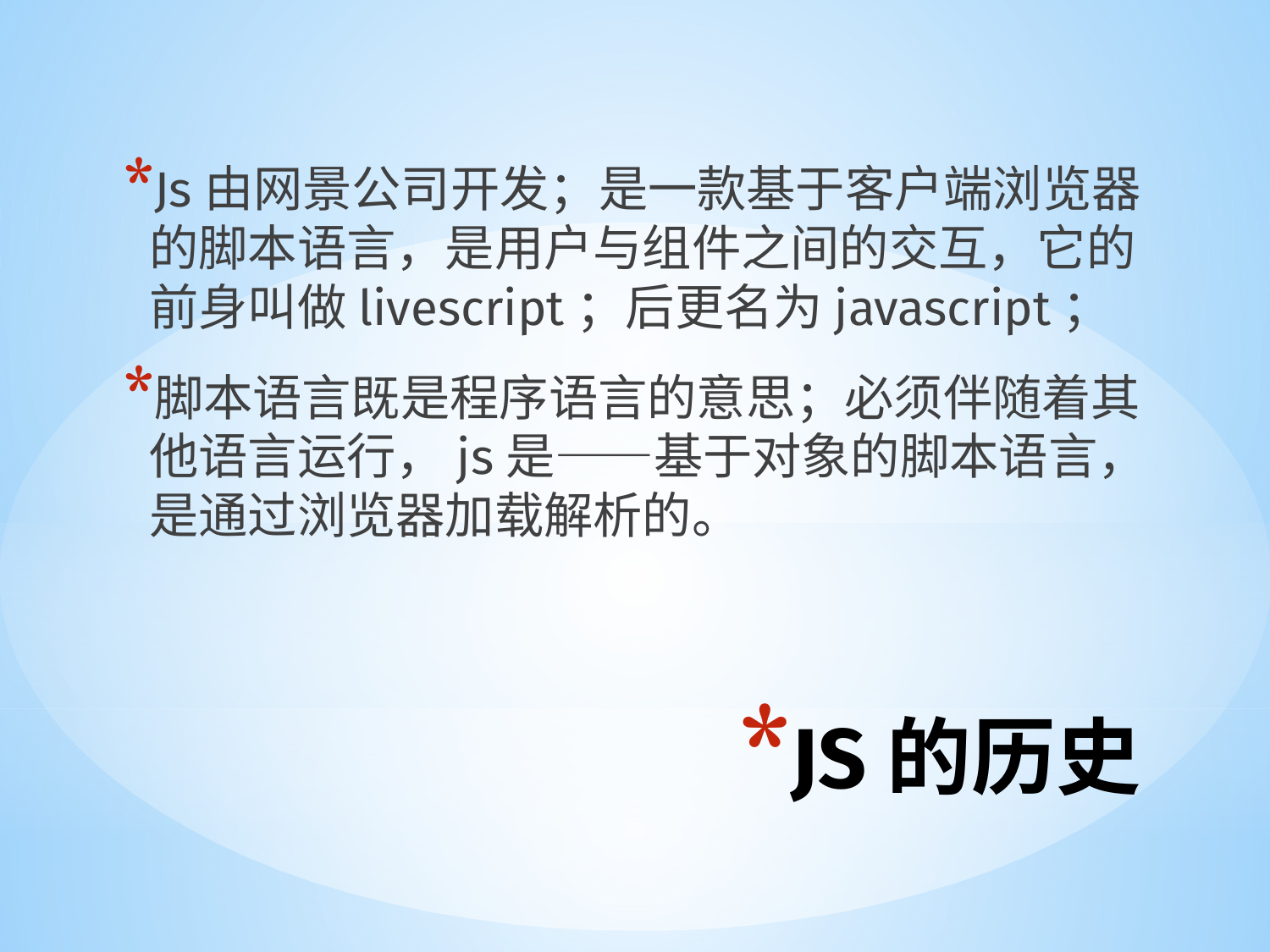

Js由网景公司开发；是一款基于客户端浏览器的脚本语言，是用户与组件之间的交互，它的前身叫做livescript；后更名为javascript；
脚本语言既是程序语言的意思；必须伴随着其他语言运行，js是——基于对象的脚本语言，是通过浏览器加载解析的。

# JS的历史